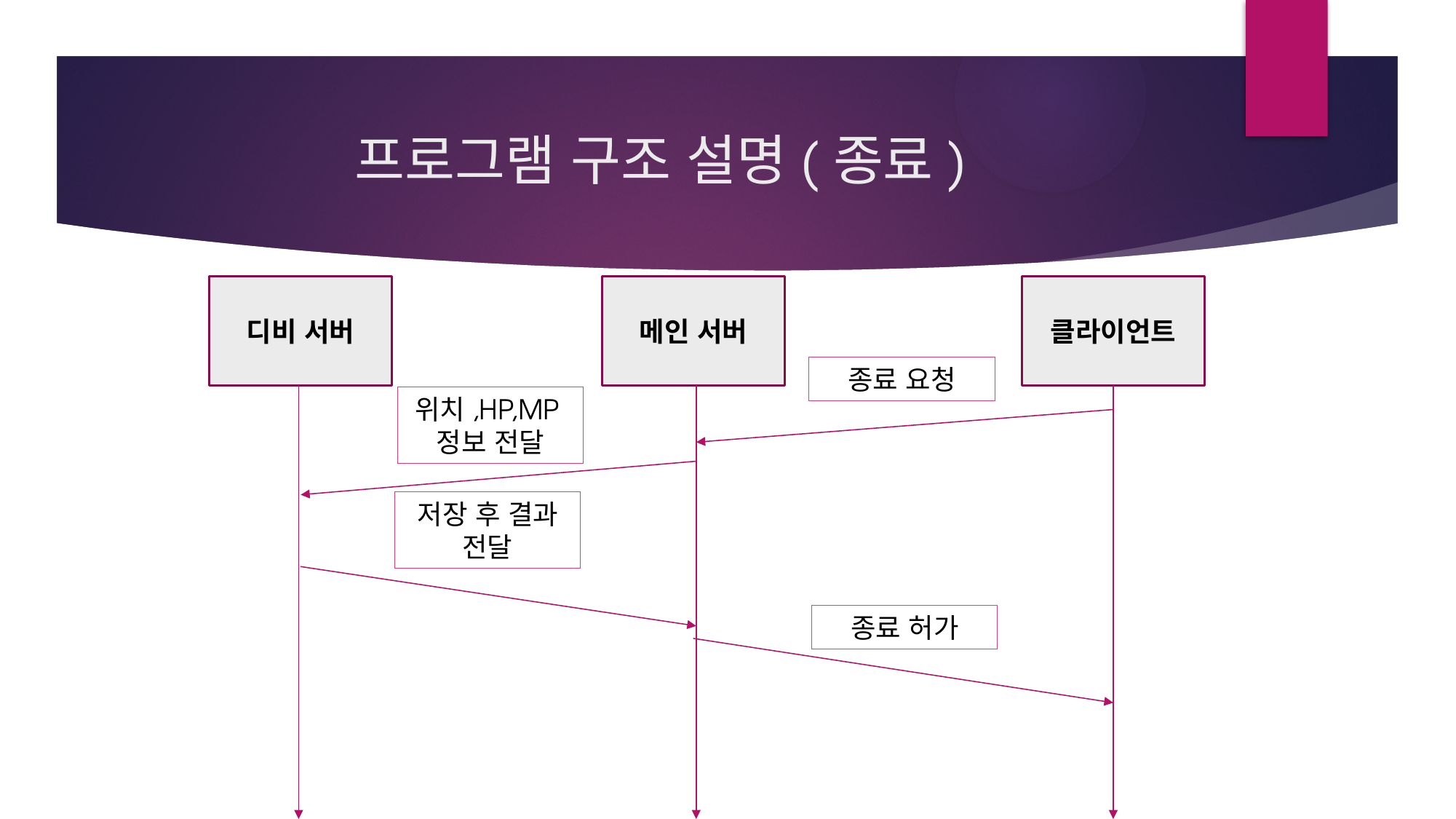

# 프로그램 구조 설명(종료)
디비 서버
메인 서버
클라이언트
종료 요청
위치,HP,MP정보 전달
저장 후 결과 전달
종료 허가